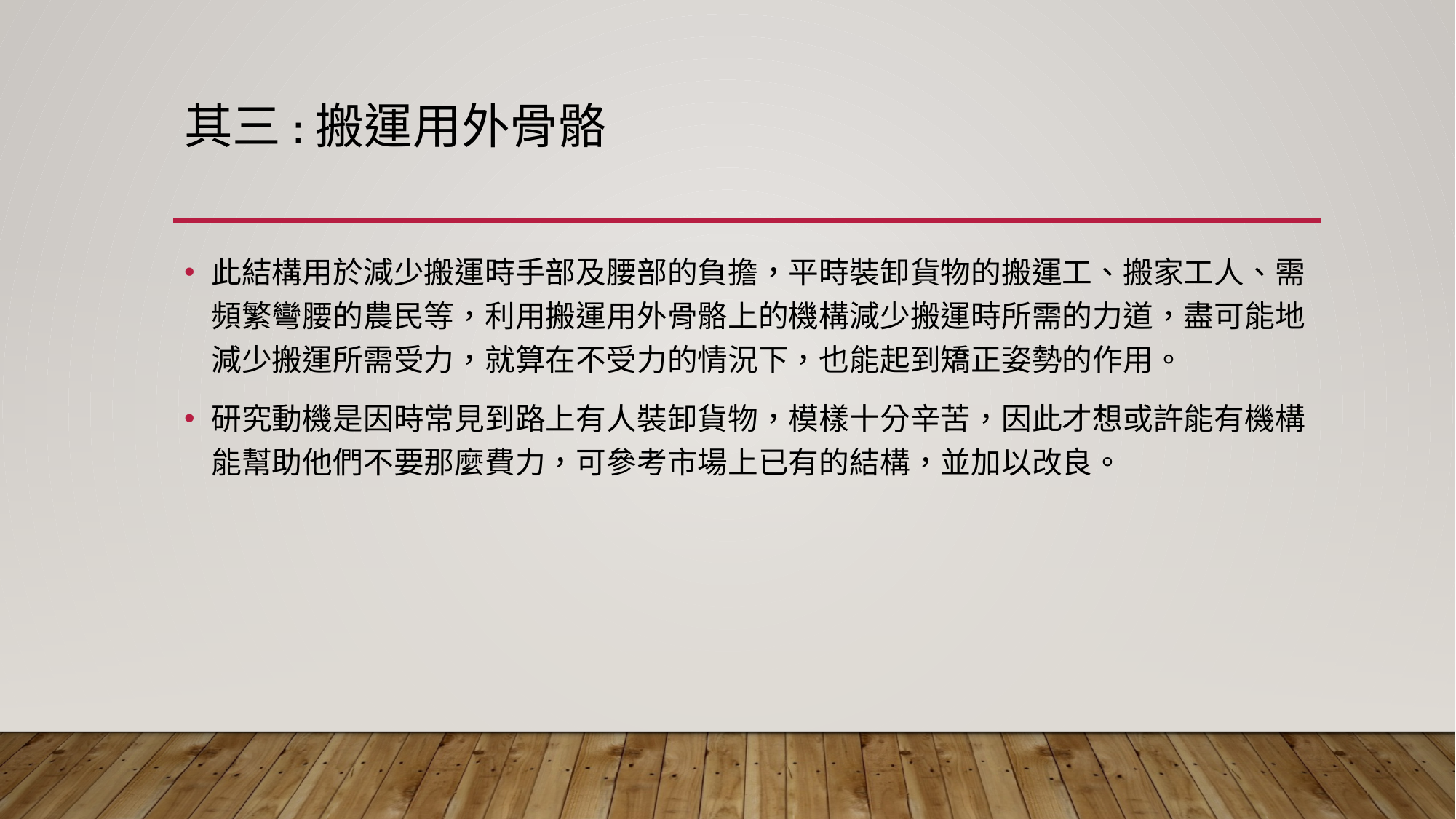

# 其三:搬運用外骨骼
此結構用於減少搬運時手部及腰部的負擔，平時裝卸貨物的搬運工、搬家工人、需頻繁彎腰的農民等，利用搬運用外骨骼上的機構減少搬運時所需的力道，盡可能地減少搬運所需受力，就算在不受力的情況下，也能起到矯正姿勢的作用。
研究動機是因時常見到路上有人裝卸貨物，模樣十分辛苦，因此才想或許能有機構能幫助他們不要那麼費力，可參考市場上已有的結構，並加以改良。